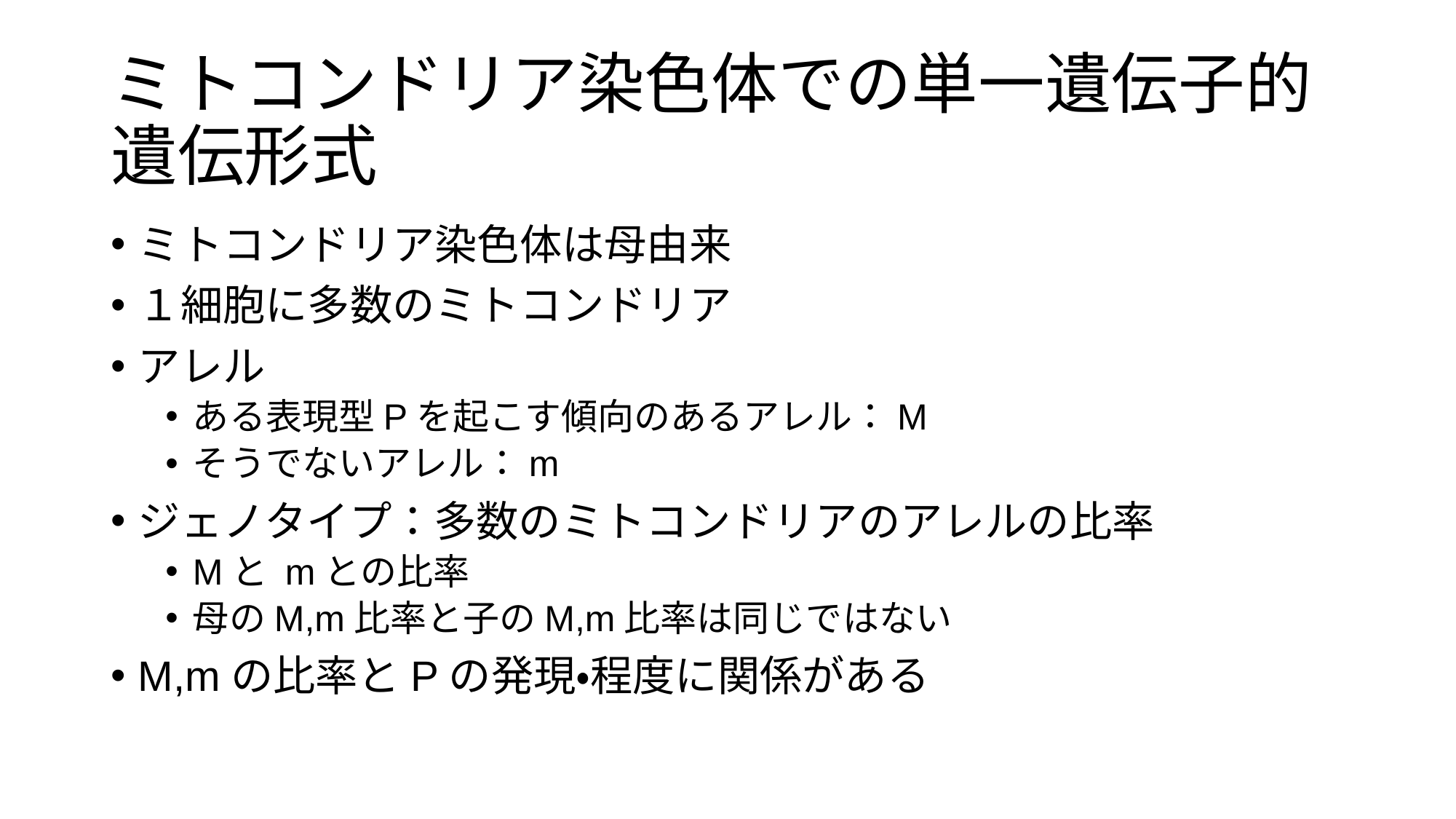

# ミトコンドリア染色体での単一遺伝子的遺伝形式
ミトコンドリア染色体は母由来
１細胞に多数のミトコンドリア
アレル
ある表現型Pを起こす傾向のあるアレル：M
そうでないアレル：m
ジェノタイプ：多数のミトコンドリアのアレルの比率
Mと mとの比率
母のM,m比率と子のM,m比率は同じではない
M,mの比率とPの発現・程度に関係がある